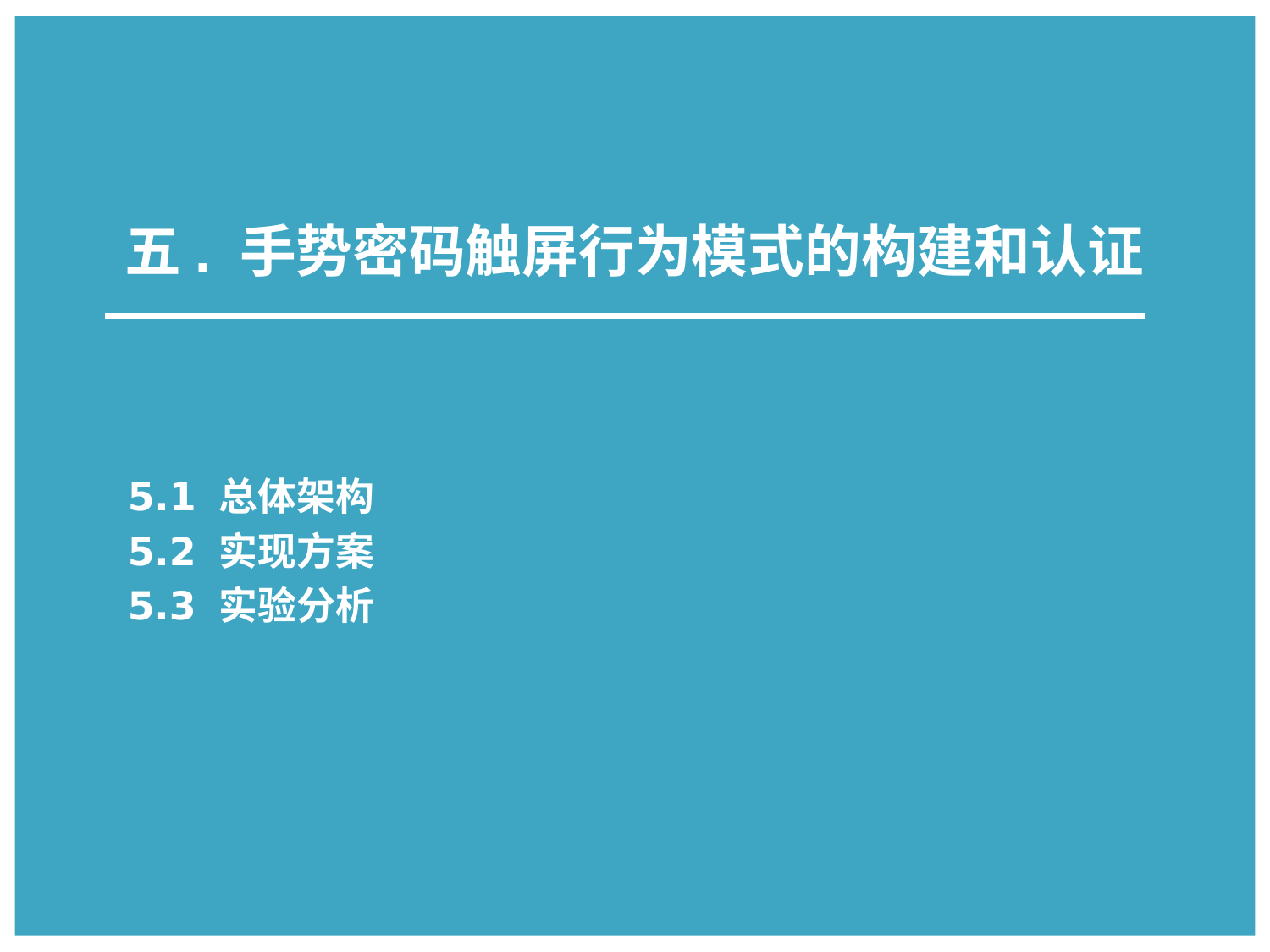

五. 手势密码触屏行为模式的构建和认证
5.1 总体架构
5.2 实现方案
5.3 实验分析